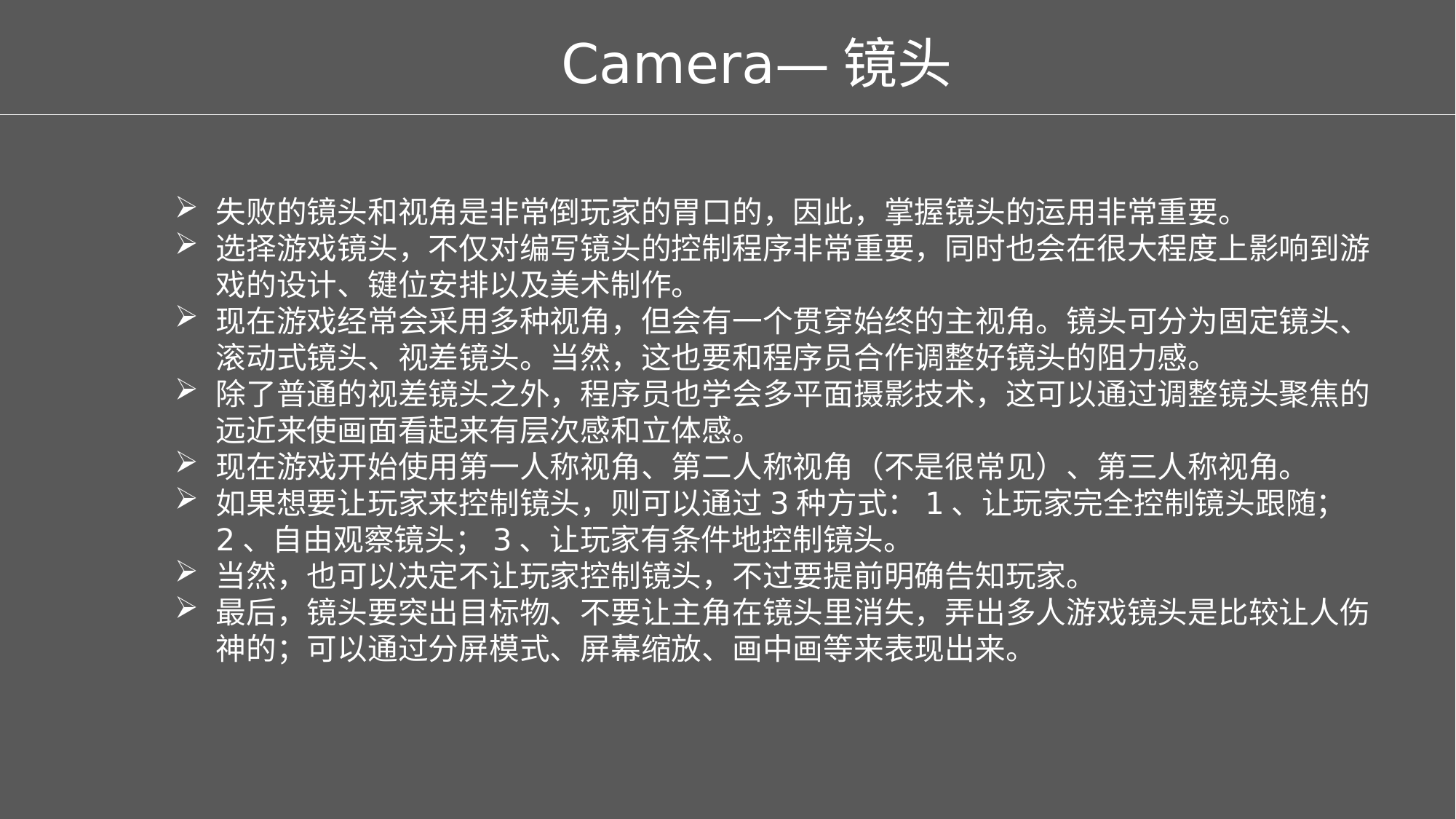

Camera—镜头
失败的镜头和视角是非常倒玩家的胃口的，因此，掌握镜头的运用非常重要。
选择游戏镜头，不仅对编写镜头的控制程序非常重要，同时也会在很大程度上影响到游戏的设计、键位安排以及美术制作。
现在游戏经常会采用多种视角，但会有一个贯穿始终的主视角。镜头可分为固定镜头、滚动式镜头、视差镜头。当然，这也要和程序员合作调整好镜头的阻力感。
除了普通的视差镜头之外，程序员也学会多平面摄影技术，这可以通过调整镜头聚焦的远近来使画面看起来有层次感和立体感。
现在游戏开始使用第一人称视角、第二人称视角（不是很常见）、第三人称视角。
如果想要让玩家来控制镜头，则可以通过3种方式：1、让玩家完全控制镜头跟随；2、自由观察镜头；3、让玩家有条件地控制镜头。
当然，也可以决定不让玩家控制镜头，不过要提前明确告知玩家。
最后，镜头要突出目标物、不要让主角在镜头里消失，弄出多人游戏镜头是比较让人伤神的；可以通过分屏模式、屏幕缩放、画中画等来表现出来。